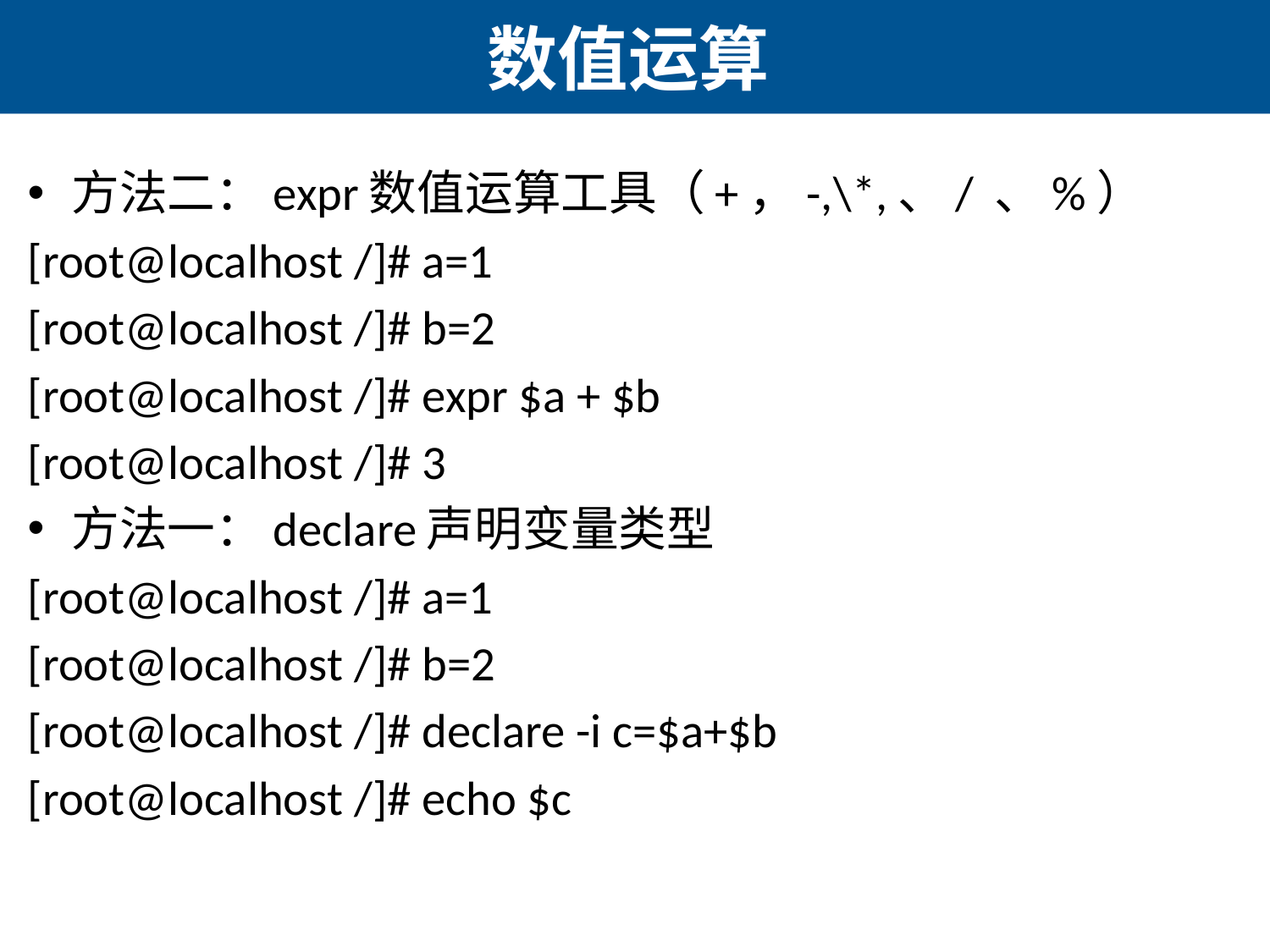

# 数值运算
方法二：expr数值运算工具（+，-,\*,、/ 、%）
[root@localhost /]# a=1
[root@localhost /]# b=2
[root@localhost /]# expr $a + $b
[root@localhost /]# 3
方法一：declare声明变量类型
[root@localhost /]# a=1
[root@localhost /]# b=2
[root@localhost /]# declare -i c=$a+$b
[root@localhost /]# echo $c